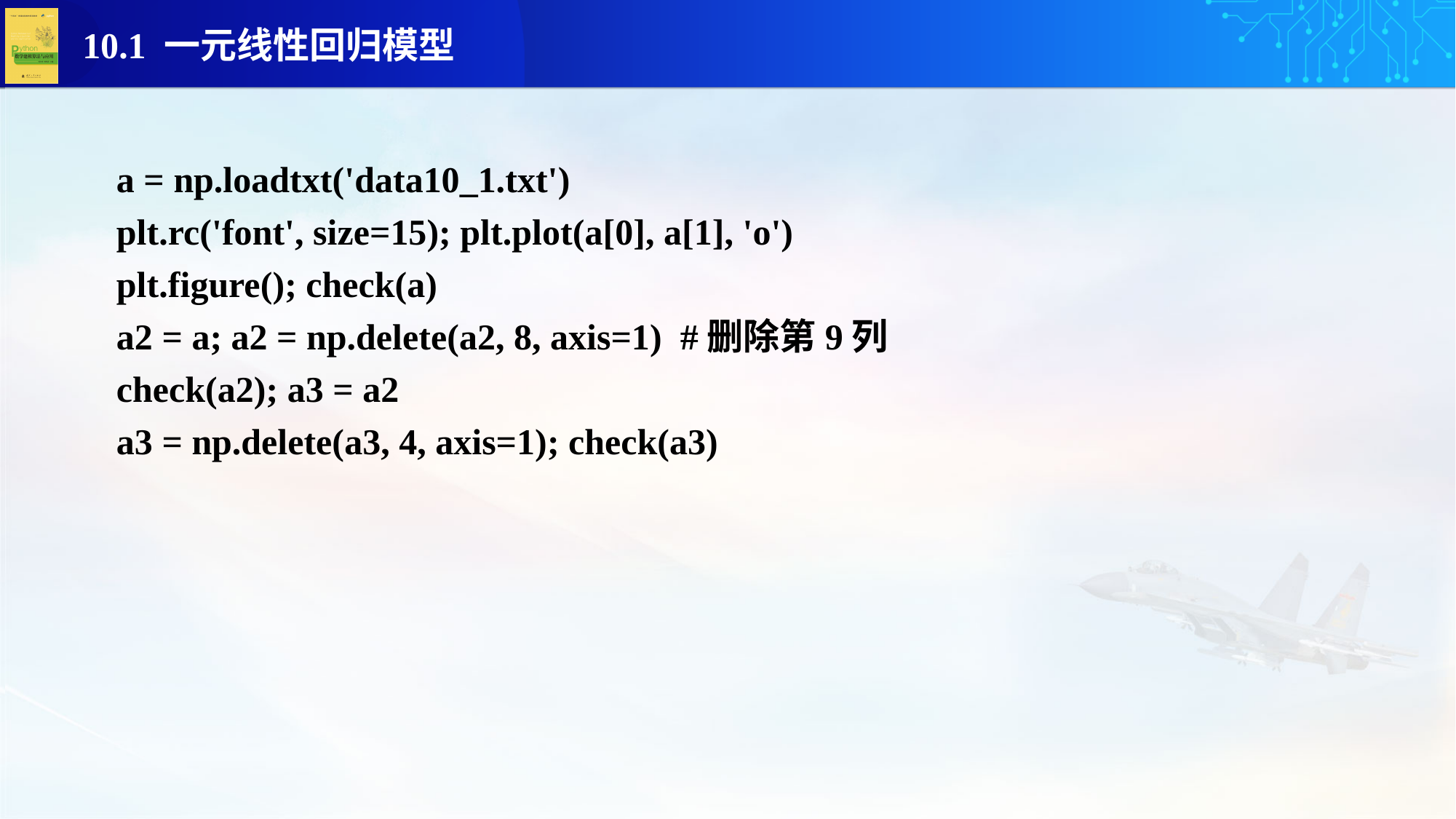

a = np.loadtxt('data10_1.txt')
plt.rc('font', size=15); plt.plot(a[0], a[1], 'o')
plt.figure(); check(a)
a2 = a; a2 = np.delete(a2, 8, axis=1)  #删除第9列
check(a2); a3 = a2
a3 = np.delete(a3, 4, axis=1); check(a3)